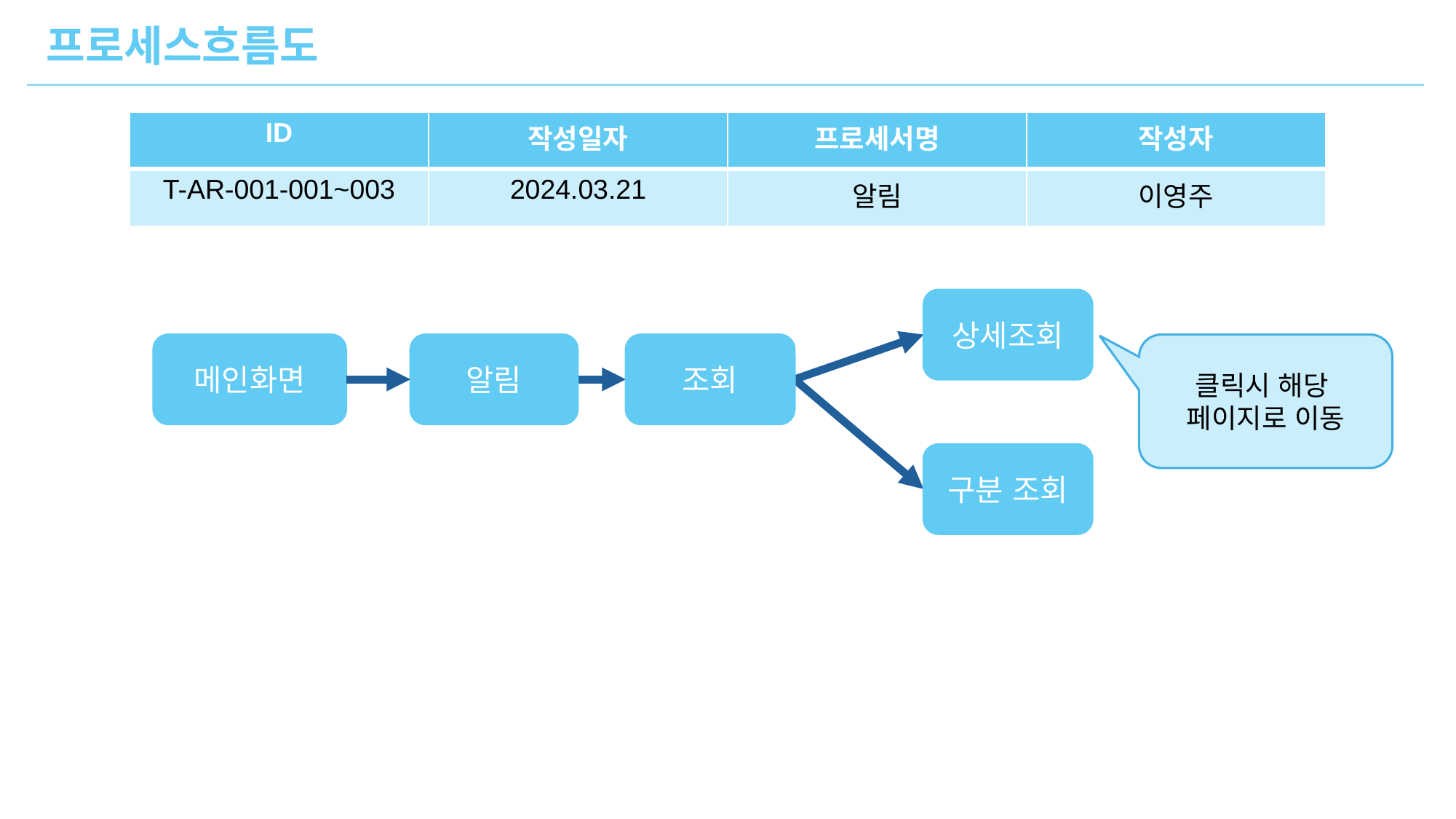

프로세스흐름도
| ID | 작성일자 | 프로세서명 | 작성자 |
| --- | --- | --- | --- |
| T-AR-001-001~003 | 2024.03.21 | 알림 | 이영주 |
상세조회
메인화면
알림
조회
클릭시 해당
페이지로 이동
구분 조회